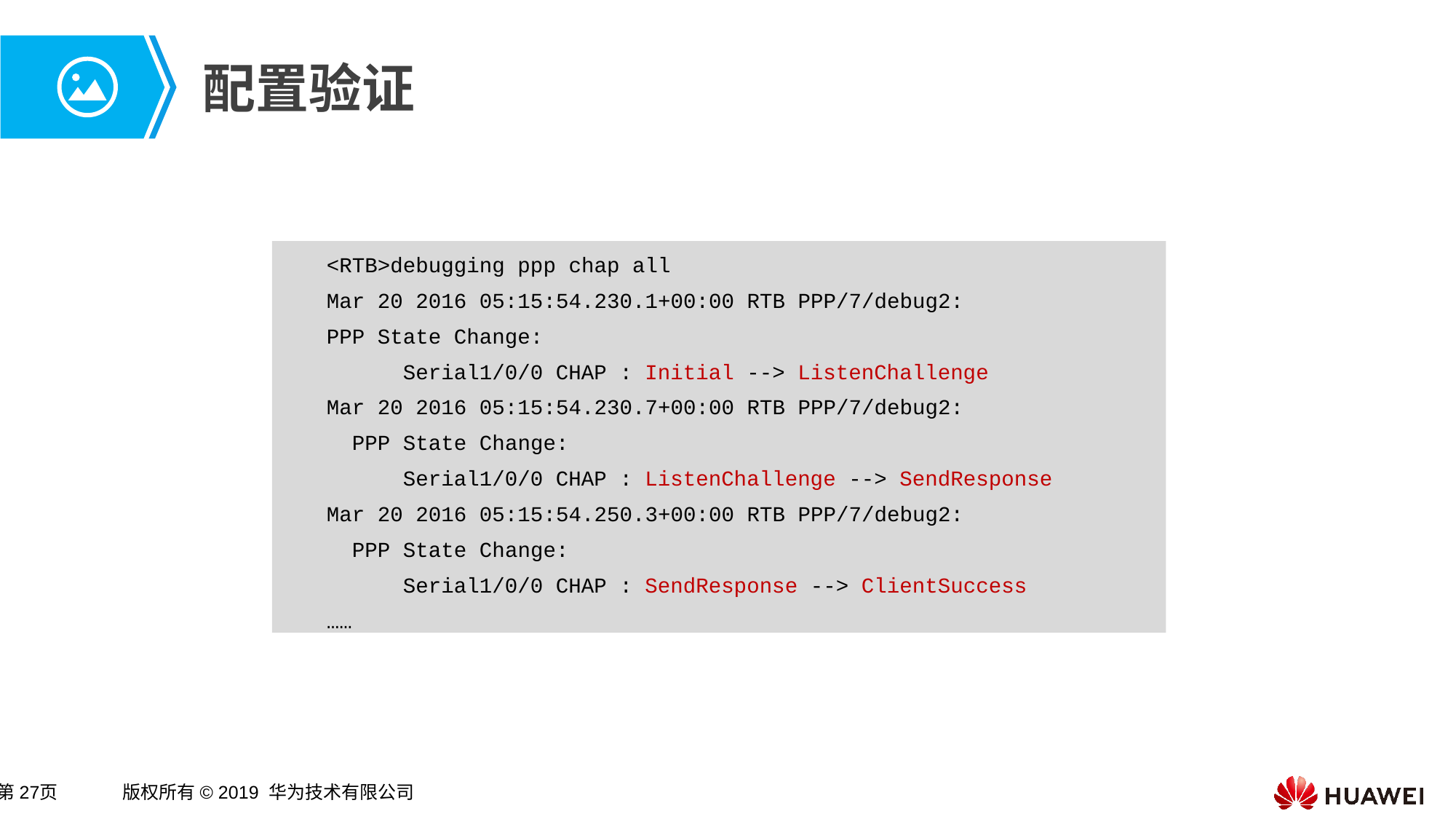

# 配置验证
<RTB>debugging ppp chap all
Mar 20 2016 05:15:54.230.1+00:00 RTB PPP/7/debug2:
PPP State Change:
      Serial1/0/0 CHAP : Initial --> ListenChallenge
Mar 20 2016 05:15:54.230.7+00:00 RTB PPP/7/debug2:
  PPP State Change:
      Serial1/0/0 CHAP : ListenChallenge --> SendResponse
Mar 20 2016 05:15:54.250.3+00:00 RTB PPP/7/debug2:
  PPP State Change:
      Serial1/0/0 CHAP : SendResponse --> ClientSuccess
……